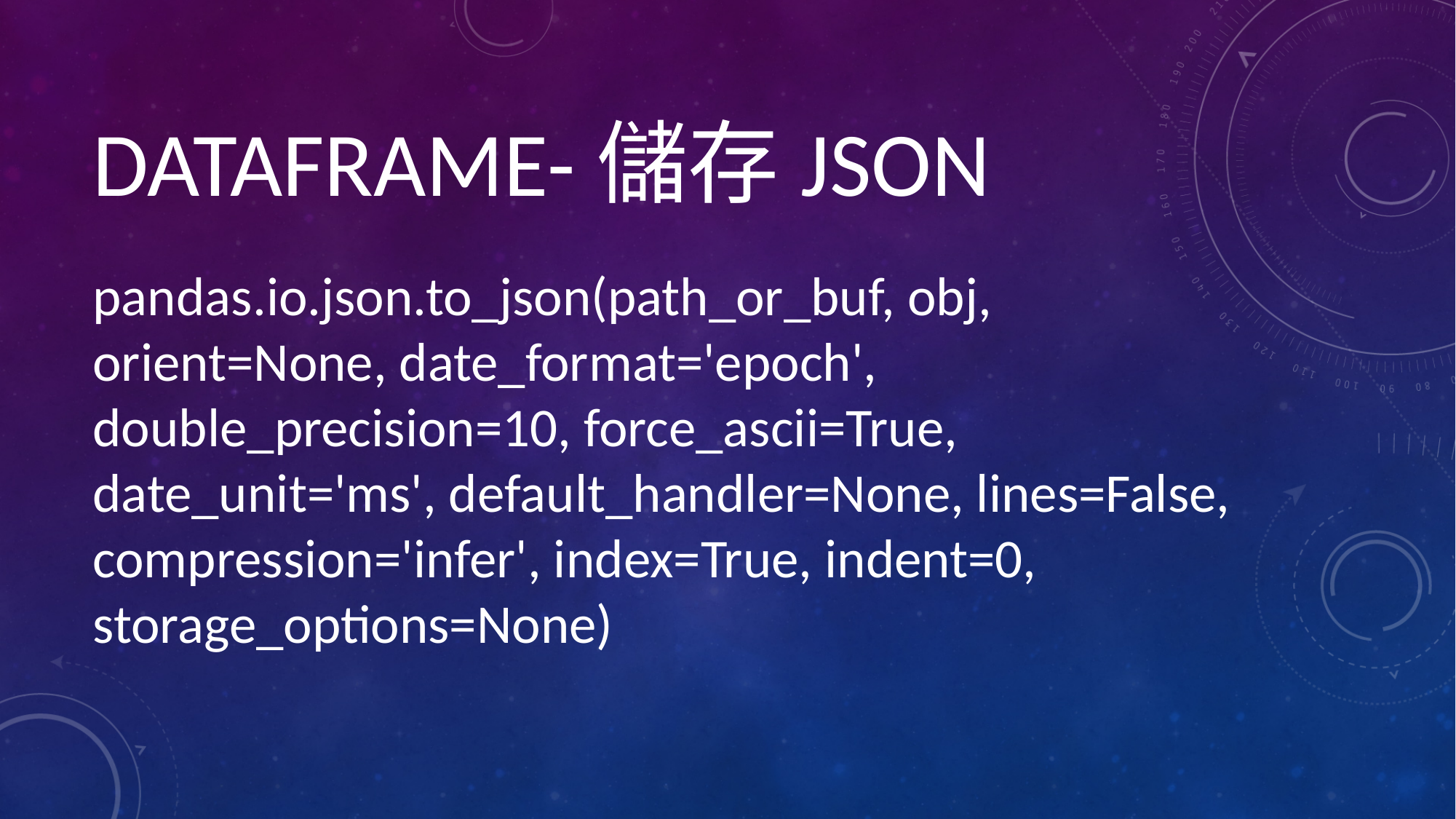

# Dataframe-儲存json
pandas.io.json.to_json(path_or_buf, obj, orient=None, date_format='epoch', double_precision=10, force_ascii=True, date_unit='ms', default_handler=None, lines=False, compression='infer', index=True, indent=0, storage_options=None)